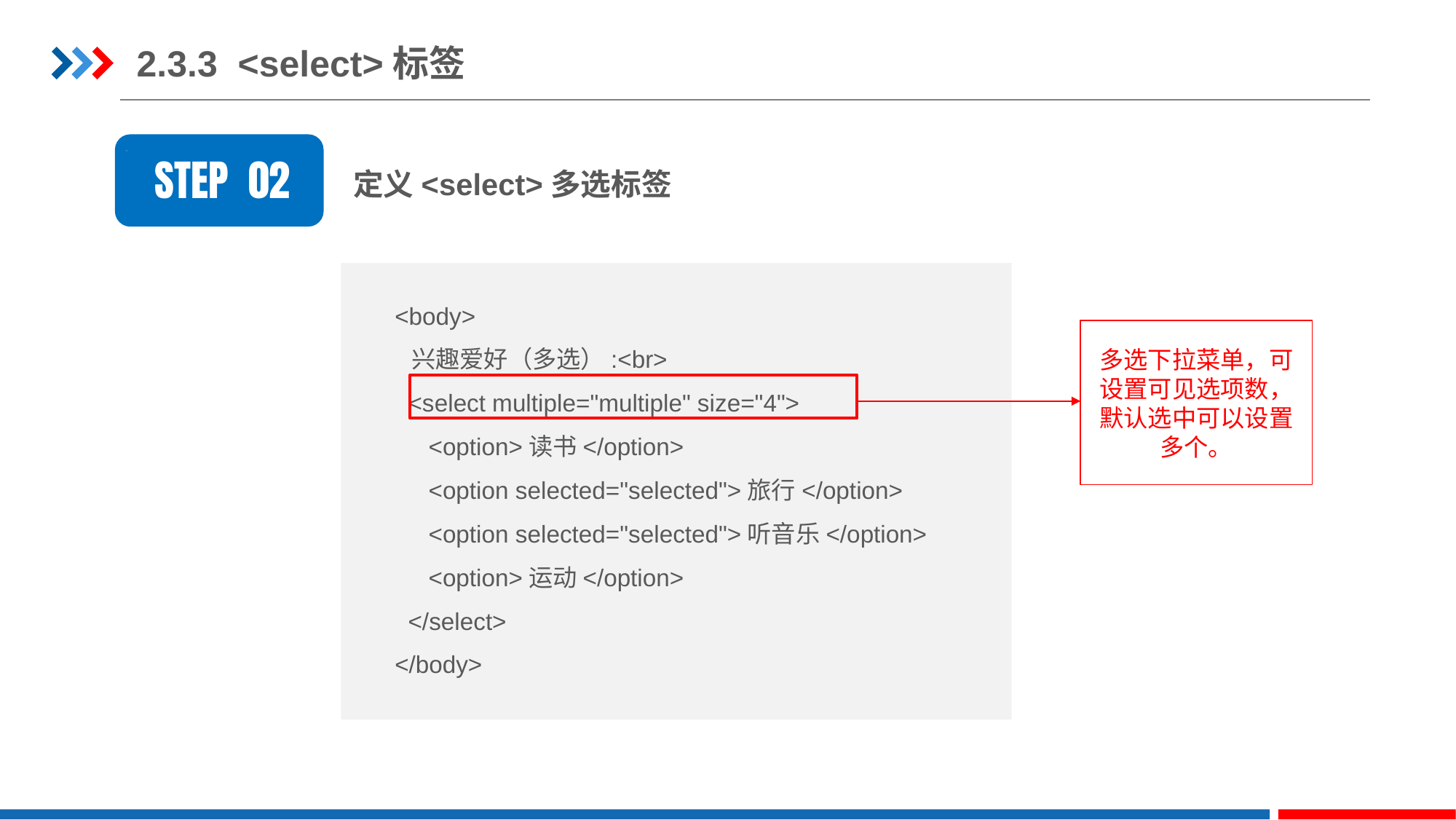

2.3.3  <select>标签

定义<select>多选标签
STEP  02

<body>
  兴趣爱好（多选）:<br>
  <select multiple="multiple" size="4">
     <option>读书</option>
     <option selected="selected">旅行</option>
     <option selected="selected">听音乐</option>
     <option>运动</option>
  </select>
</body>
多选下拉菜单，可设置可见选项数，默认选中可以设置多个。